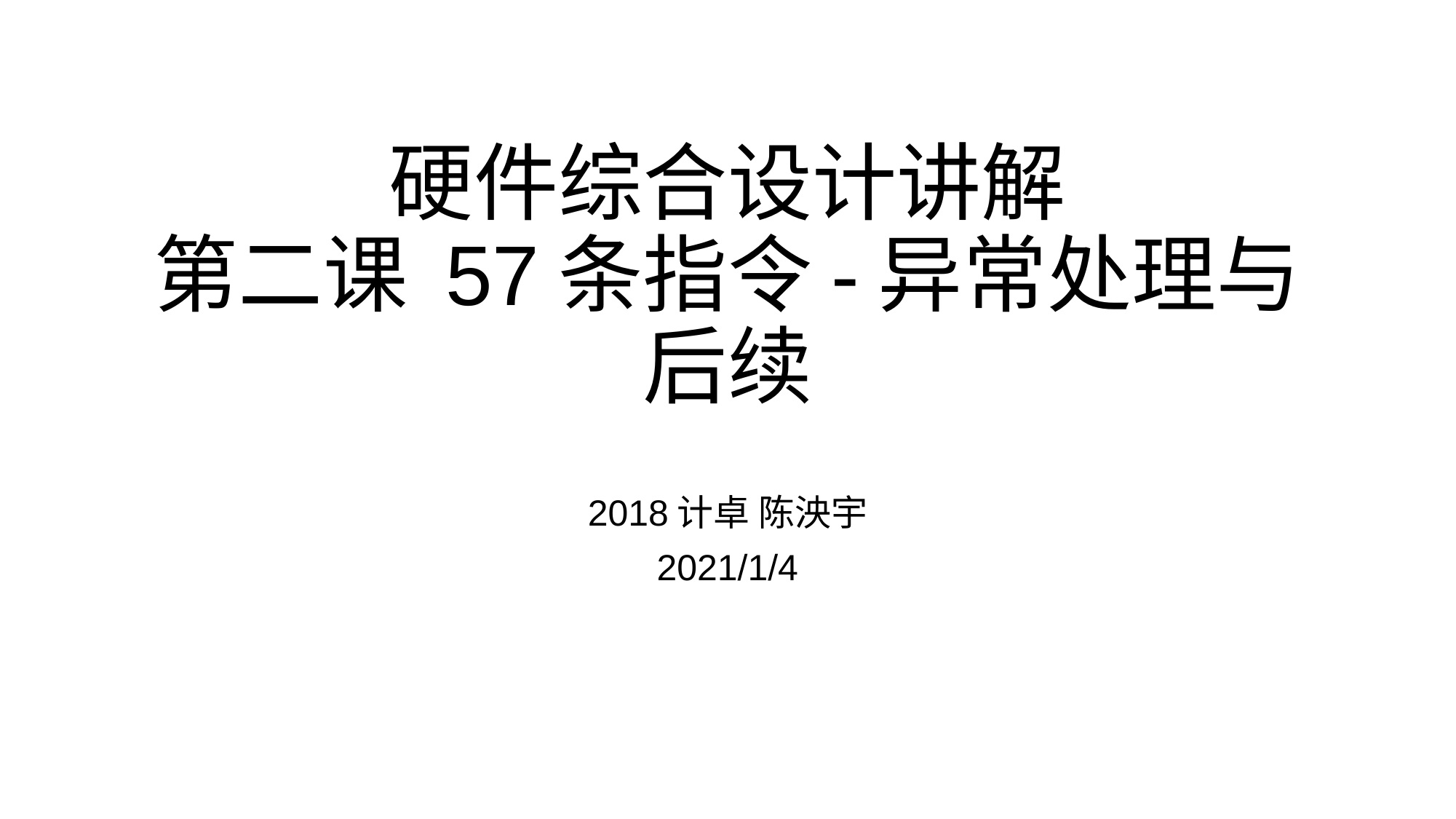

# 硬件综合设计讲解 第二课 57条指令-异常处理与后续

2018计卓 陈泱宇
2021/1/4